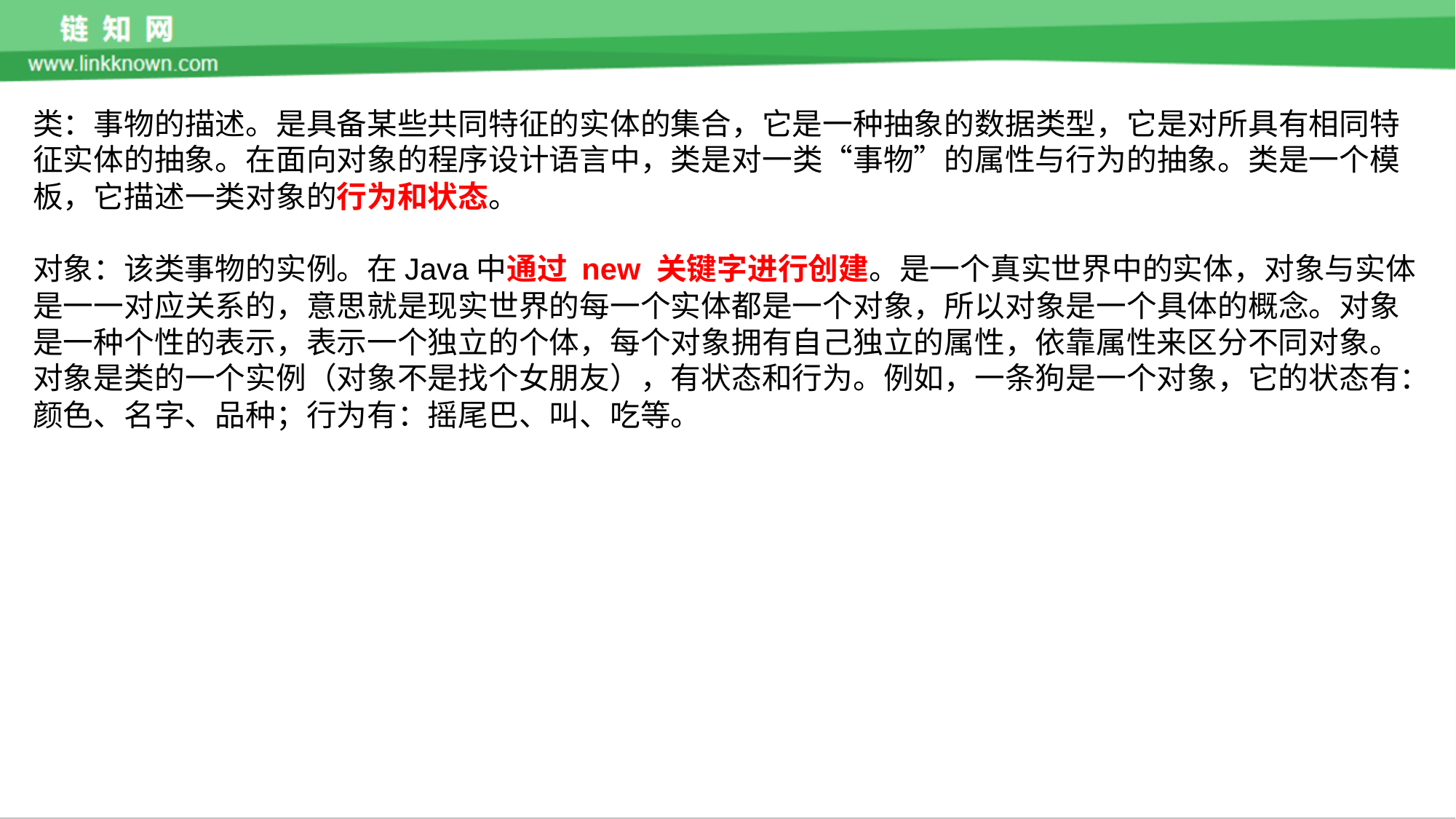

类：事物的描述。是具备某些共同特征的实体的集合，它是一种抽象的数据类型，它是对所具有相同特征实体的抽象。在面向对象的程序设计语言中，类是对一类“事物”的属性与行为的抽象。类是一个模板，它描述一类对象的行为和状态。

对象：该类事物的实例。在Java中通过 new 关键字进行创建。是一个真实世界中的实体，对象与实体是一一对应关系的，意思就是现实世界的每一个实体都是一个对象，所以对象是一个具体的概念。对象是一种个性的表示，表示一个独立的个体，每个对象拥有自己独立的属性，依靠属性来区分不同对象。对象是类的一个实例（对象不是找个女朋友），有状态和行为。例如，一条狗是一个对象，它的状态有：颜色、名字、品种；行为有：摇尾巴、叫、吃等。